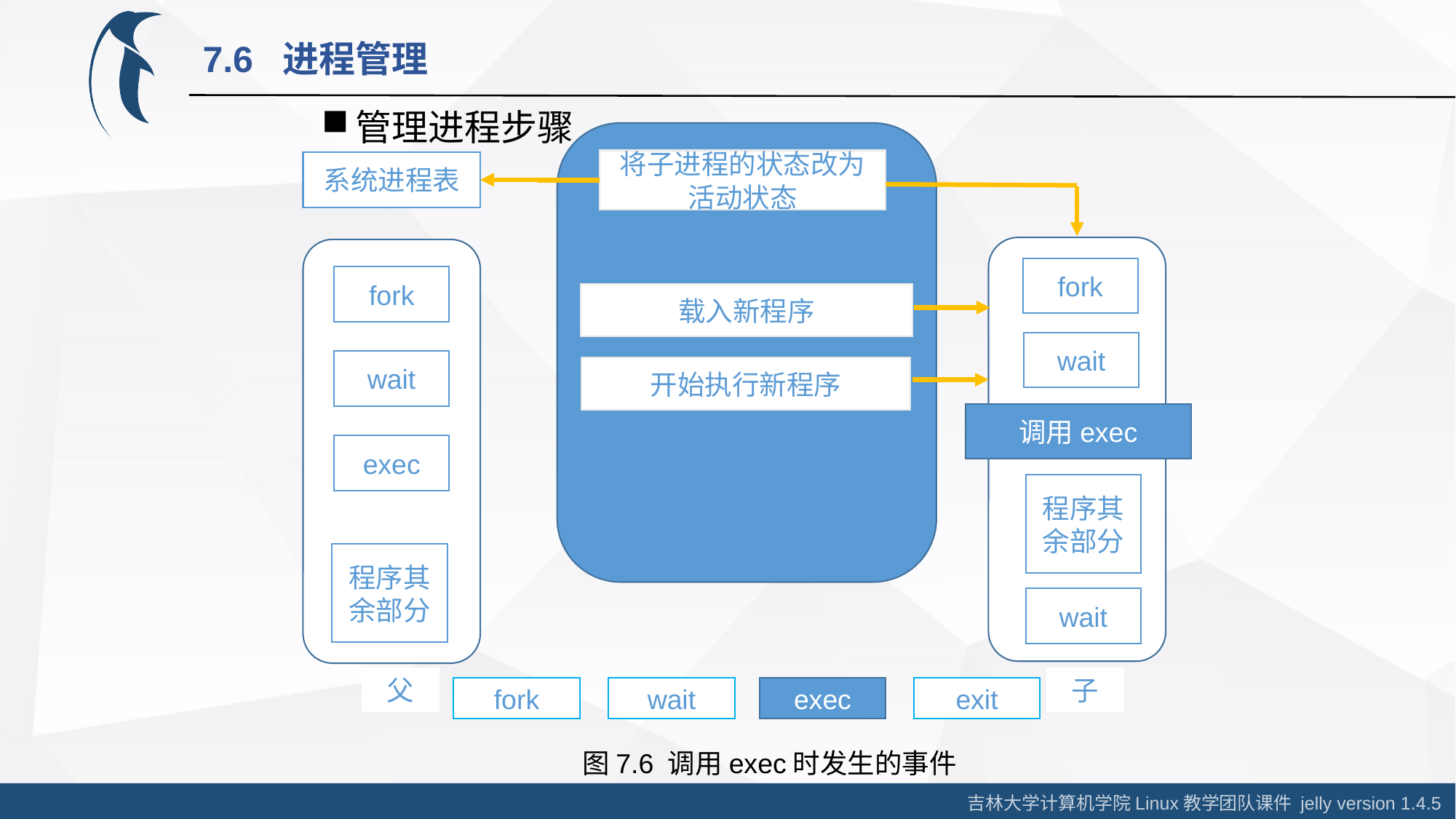

7.6  进程管理
管理进程步骤

将子进程的状态改为活动状态
系统进程表

fork
fork
载入新程序
wait
wait
开始执行新程序
调用exec
exec
程序其余部分
程序其余部分
wait
父
子
wait
fork
exec
exit
图7.6 调用exec时发生的事件